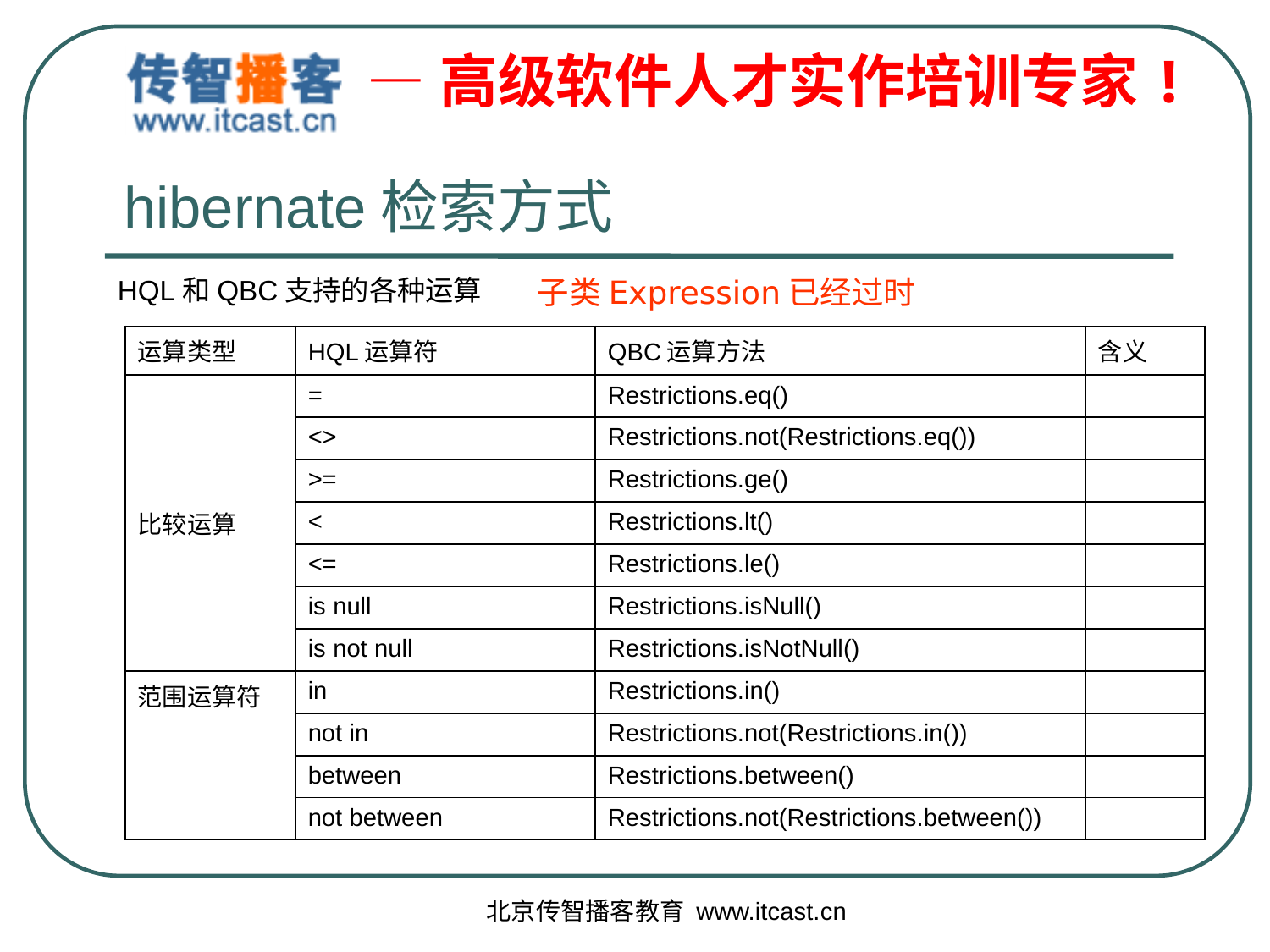

# hibernate检索方式
HQL和QBC支持的各种运算
子类Expression已经过时
| 运算类型 | HQL运算符 | QBC运算方法 | 含义 |
| --- | --- | --- | --- |
| 比较运算 | = | Restrictions.eq() |  |
|  | <> | Restrictions.not(Restrictions.eq()) |  |
|  | >= | Restrictions.ge() |  |
|  | < | Restrictions.lt() |  |
|  | <= | Restrictions.le() |  |
|  | is null | Restrictions.isNull() |  |
|  | is not null | Restrictions.isNotNull() |  |
| 范围运算符 | in | Restrictions.in() |  |
|  | not in | Restrictions.not(Restrictions.in()) |  |
|  | between | Restrictions.between() |  |
|  | not between | Restrictions.not(Restrictions.between()) |  |
北京传智播客教育 www.itcast.cn